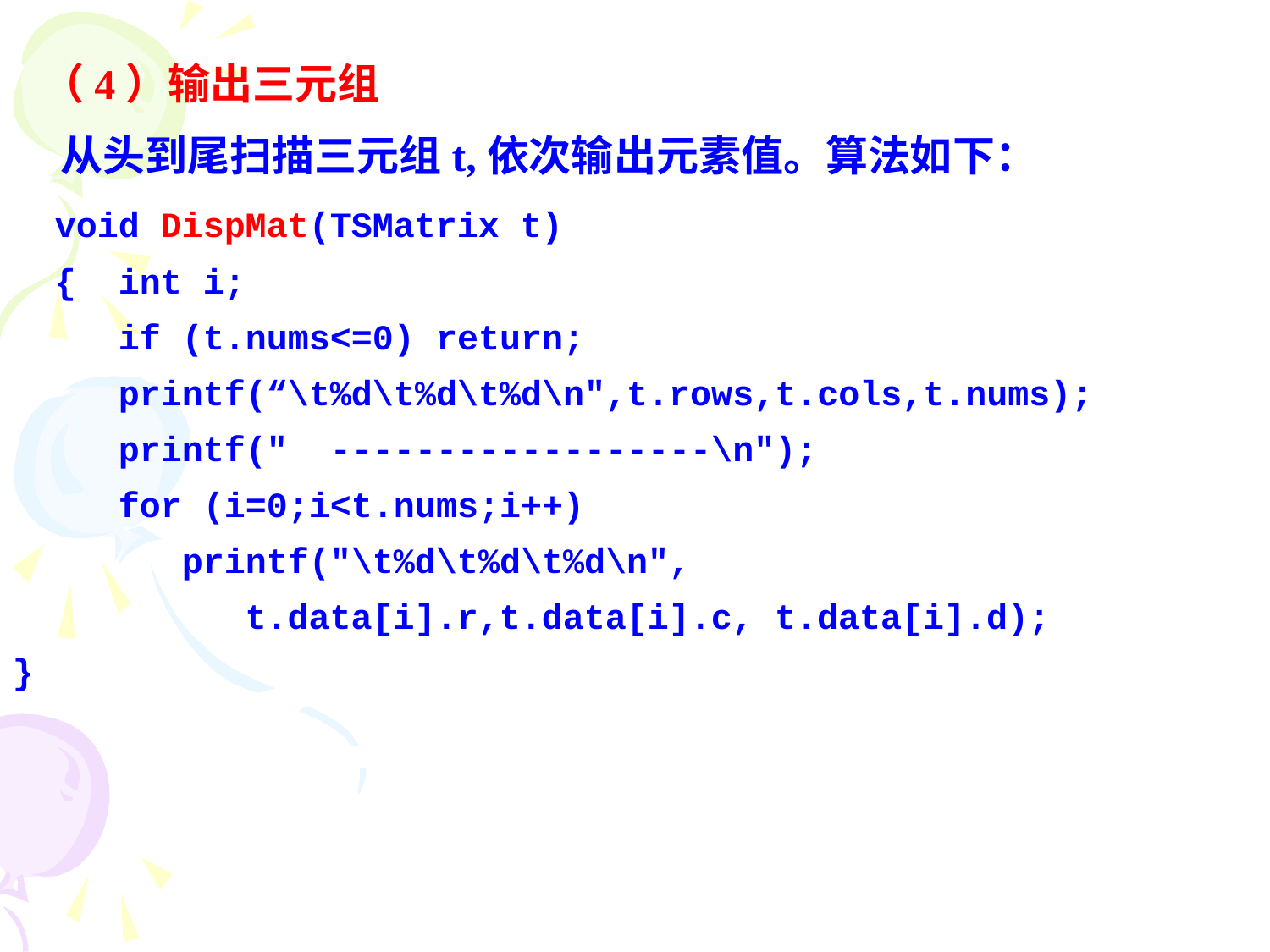

（4）输出三元组
    从头到尾扫描三元组t,依次输出元素值。算法如下：
    void DispMat(TSMatrix t)
  {  int i;
     if (t.nums<=0) return;
     printf(“\t%d\t%d\t%d\n",t.rows,t.cols,t.nums);
     printf("  ------------------\n");
     for (i=0;i<t.nums;i++)
	  printf("\t%d\t%d\t%d\n",
           t.data[i].r,t.data[i].c, t.data[i].d);
}